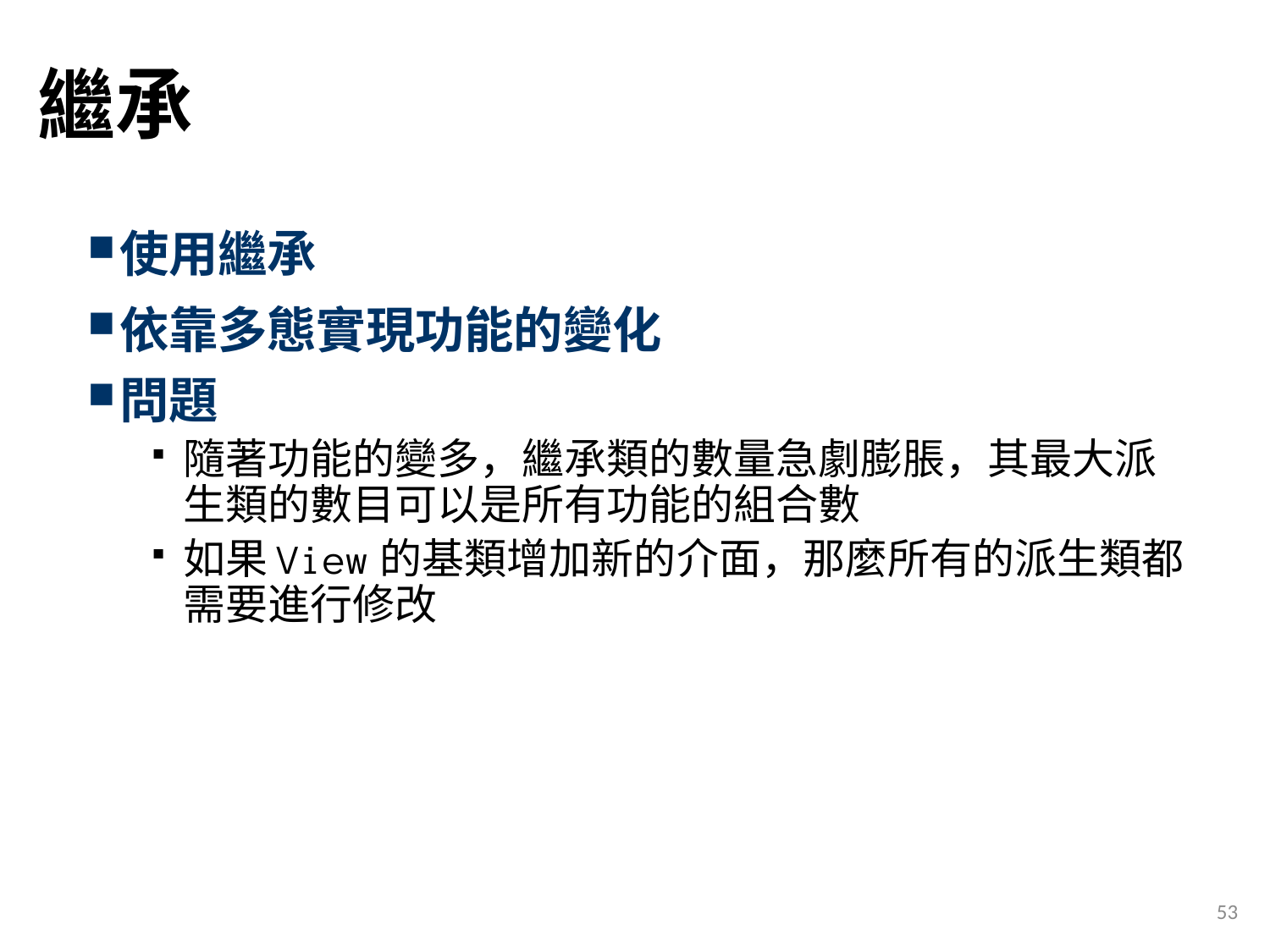

# 繼承
使用繼承
依靠多態實現功能的變化
問題
隨著功能的變多，繼承類的數量急劇膨脹，其最大派生類的數目可以是所有功能的組合數
如果View的基類增加新的介面，那麼所有的派生類都需要進行修改
53